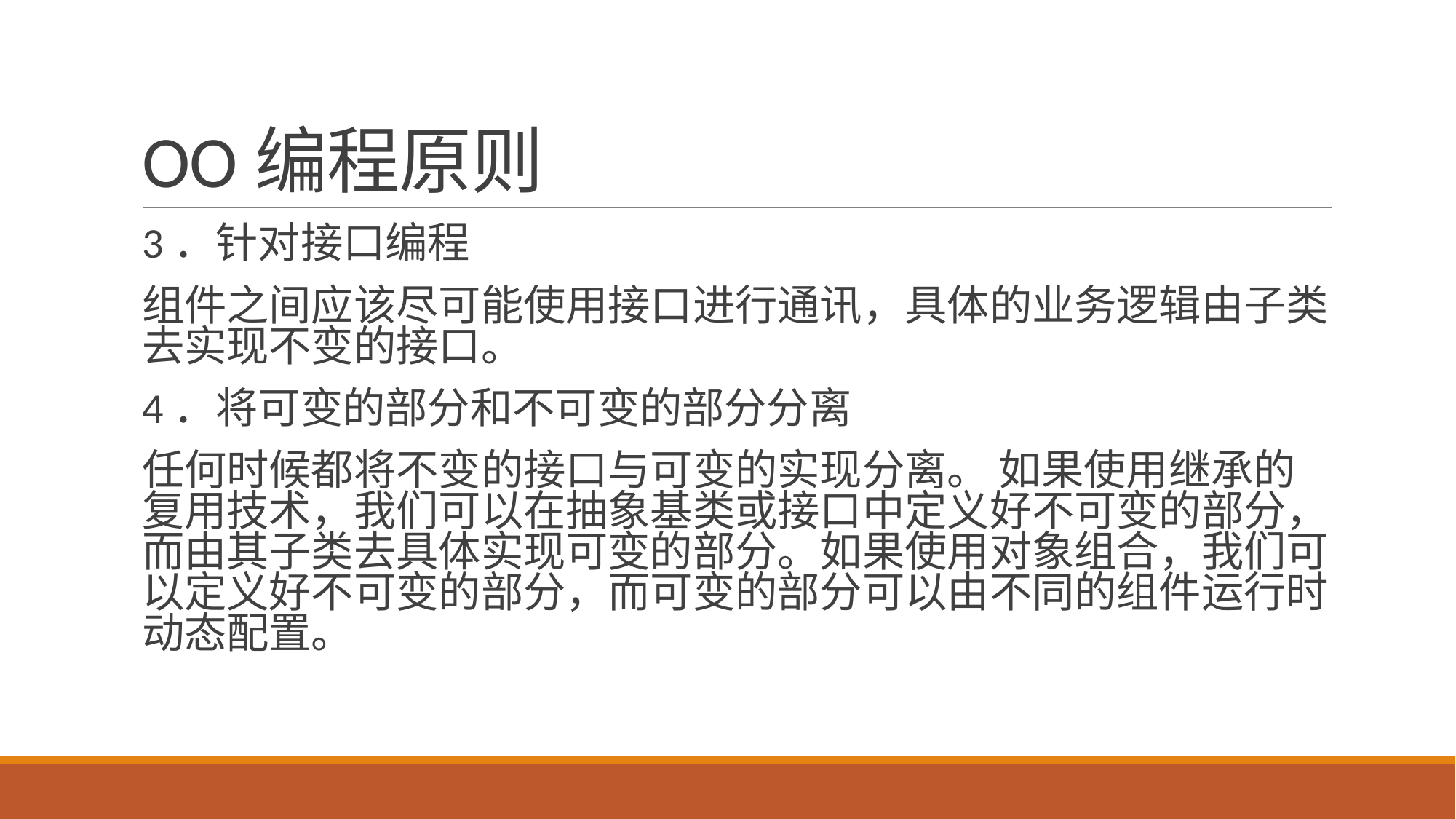

# OO编程原则
3．针对接口编程
组件之间应该尽可能使用接口进行通讯，具体的业务逻辑由子类去实现不变的接口。
4．将可变的部分和不可变的部分分离
任何时候都将不变的接口与可变的实现分离。 如果使用继承的复用技术，我们可以在抽象基类或接口中定义好不可变的部分，而由其子类去具体实现可变的部分。如果使用对象组合，我们可以定义好不可变的部分，而可变的部分可以由不同的组件运行时动态配置。